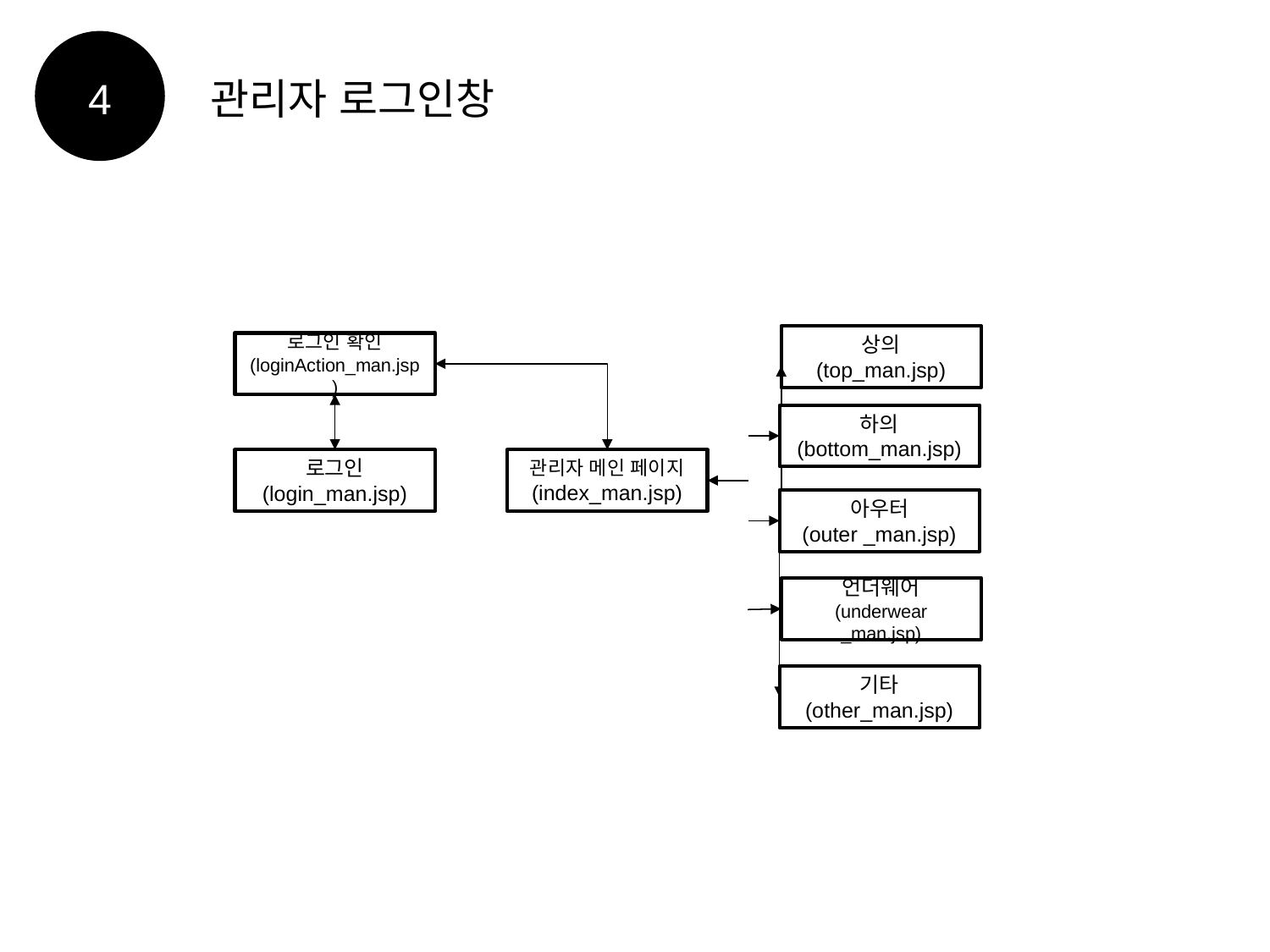

4
관리자 로그인창
상의
(top_man.jsp)
로그인 확인
(loginAction_man.jsp)
하의
(bottom_man.jsp)
로그인
(login_man.jsp)
관리자 메인 페이지
(index_man.jsp)
아우터
(outer _man.jsp)
언더웨어
(underwear _man.jsp)
기타
(other_man.jsp)